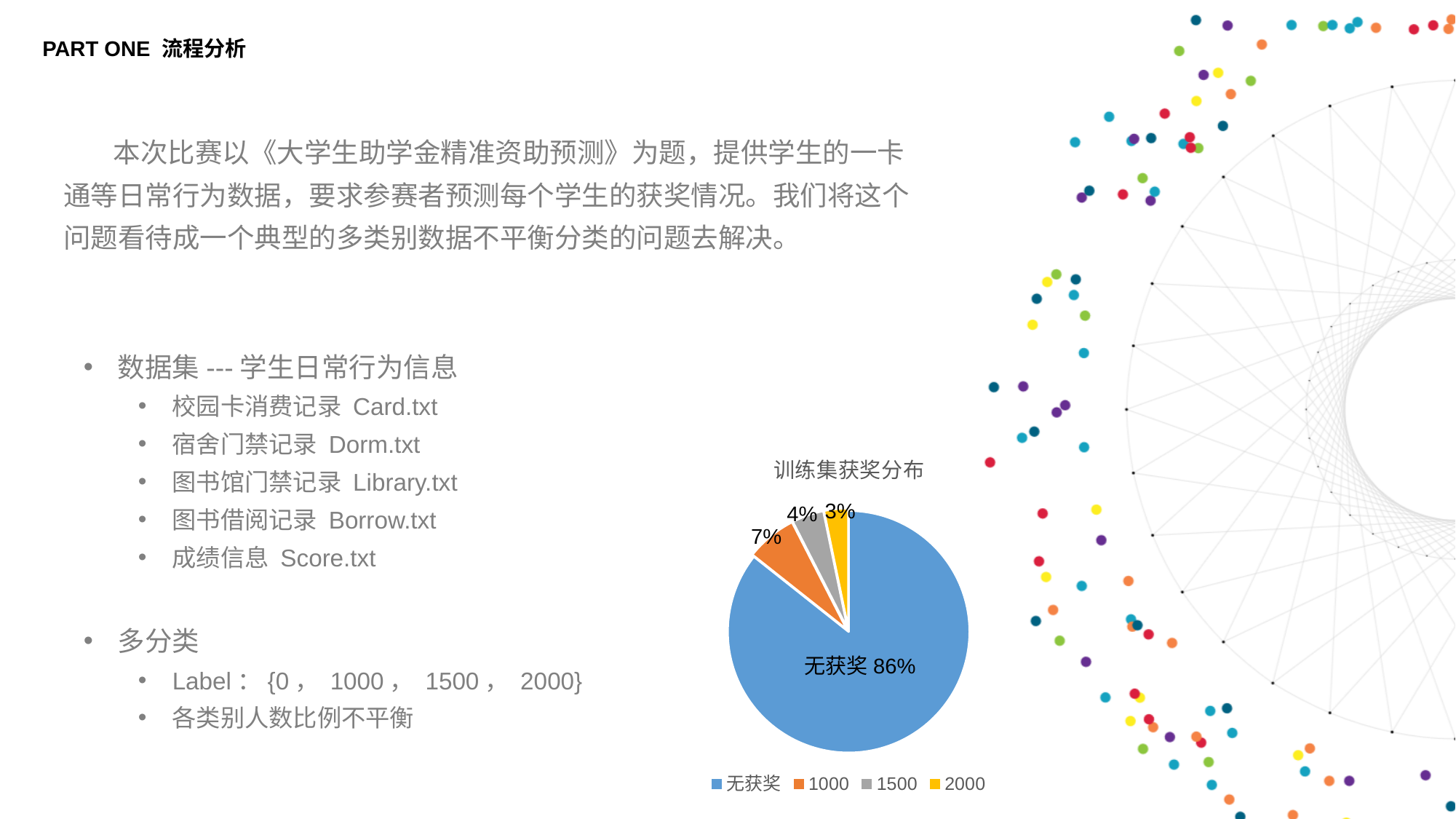

PART ONE 流程分析
       本次比赛以《大学生助学金精准资助预测》为题，提供学生的一卡通等日常行为数据，要求参赛者预测每个学生的获奖情况。我们将这个问题看待成一个典型的多类别数据不平衡分类的问题去解决。

数据集---学生日常行为信息
校园卡消费记录 Card.txt
宿舍门禁记录 Dorm.txt
图书馆门禁记录 Library.txt
图书借阅记录 Borrow.txt
成绩信息 Score.txt

多分类
Label：{0， 1000， 1500， 2000}
各类别人数比例不平衡

### Chart: 训练集获奖分布

| Category | 训练集获奖分布 |
|---|---|
| 无获奖 | 9325.0 |
| 1000 | 741.0 |
| 1500 | 465.0 |
| 2000 | 354.0 |
3%
4%
7%
无获奖86%